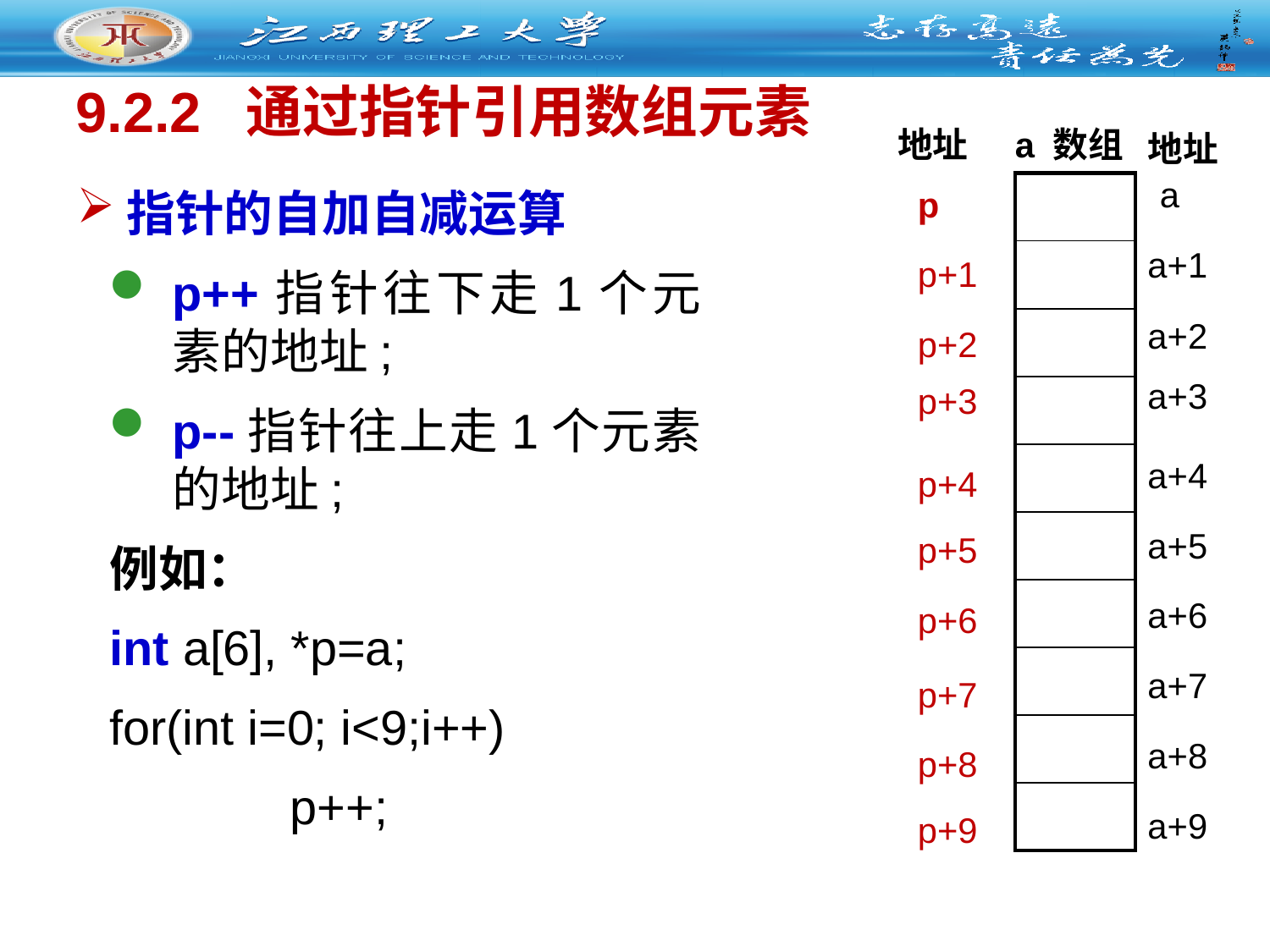

9.2.2  通过指针引用数组元素
地址
a 数组
地址
a
|  |
| --- |
|  |
|  |
|  |
|  |
|  |
|  |
|  |
|  |
|  |
指针的自加自减运算
p++指针往下走1个元素的地址;
p--指针往上走1个元素的地址;
例如：
int a[6], *p=a;
for(int i=0; i<9;i++)
 	  p++;
p
a+1
p+1
a+2
p+2
a+3
p+3
a+4
p+4
a+5
p+5
a+6
p+6
a+7
p+7
a+8
p+8
a+9
p+9